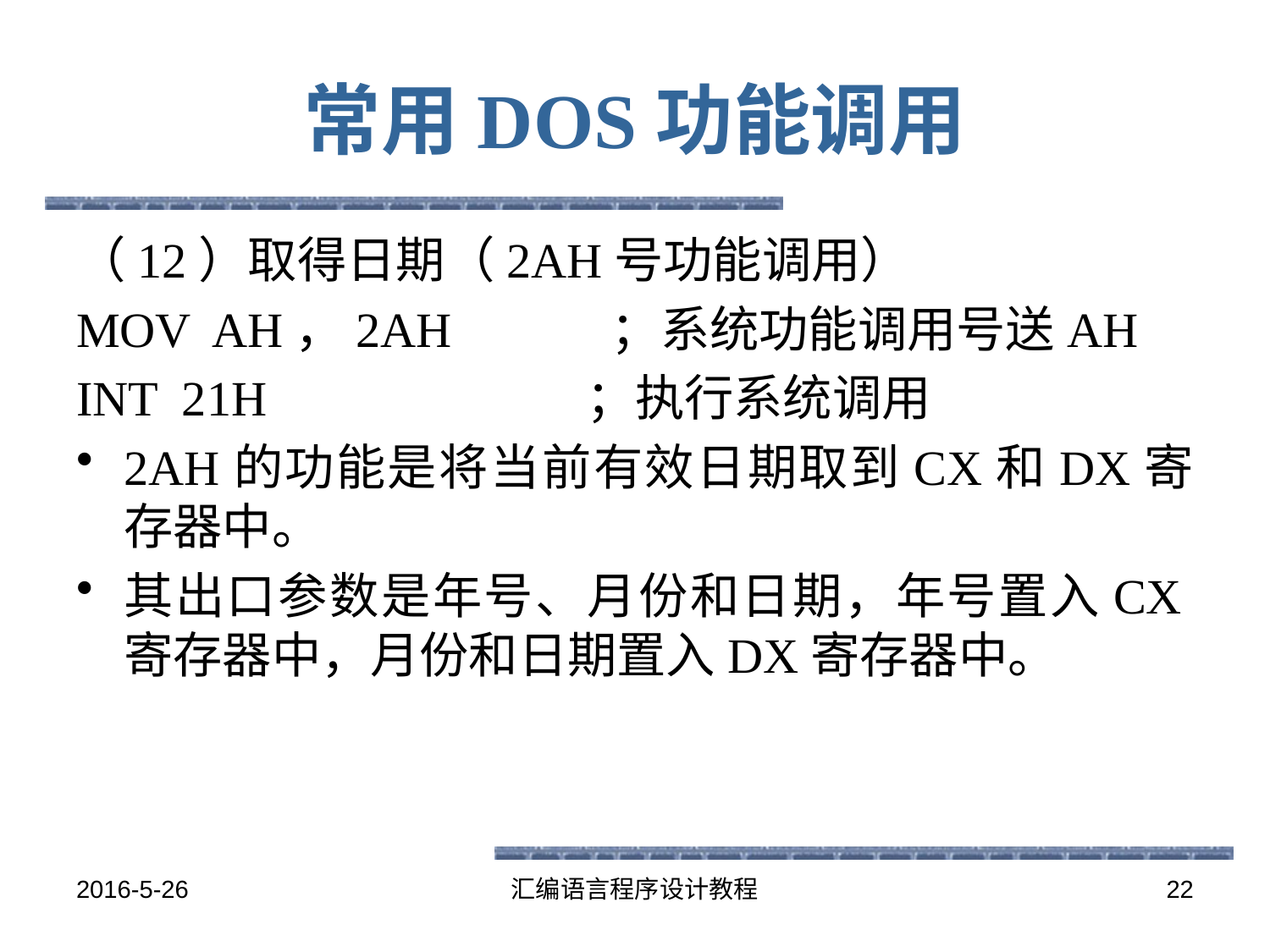

# 常用DOS功能调用
（12）取得日期（2AH号功能调用）
MOV  AH，2AH            ；系统功能调用号送AH
INT  21H                         ；执行系统调用
2AH的功能是将当前有效日期取到CX和DX寄存器中。
其出口参数是年号、月份和日期，年号置入CX寄存器中，月份和日期置入DX寄存器中。
2016-5-26
汇编语言程序设计教程
22